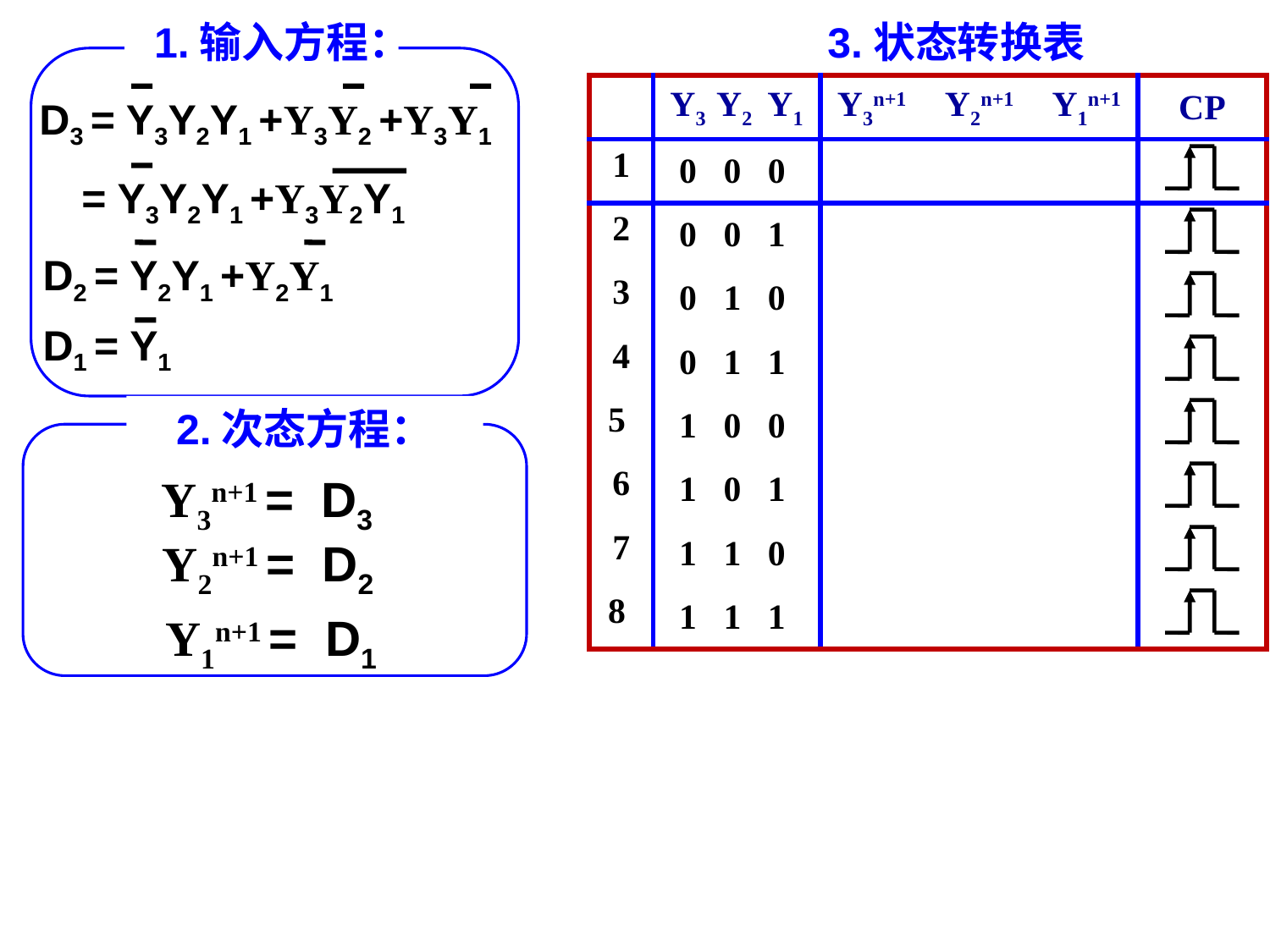

1.输入方程：

 D3 = Y3Y2Y1 +Y3Y2 +Y3Y1
        = Y3Y2Y1 +Y3Y2Y1

 D2 = Y2Y1 +Y2Y1

 D1 = Y1

3.状态转换表
|  | Y3 Y2 Y1 | Y3n+1 | Y2n+1 | Y1n+1 | CP |
| --- | --- | --- | --- | --- | --- |
| 1 | 0 0 0 |  |  |  |  |
| 2 | 0 0 1 |  |  |  |  |
| 3 | 0 1 0 |  |  |  |  |
| 4 | 0 1 1 |  |  |  |  |
| 5 | 1 0 0 |  |  |  |  |
| 6 | 1 0 1 |  |  |  |  |
| 7 | 1 1 0 |  |  |  |  |
| 8 | 1 1 1 |  |  |  |  |

2.次态方程：

Y3n+1 =  D3
Y2n+1 =  D2
Y1n+1 =  D1